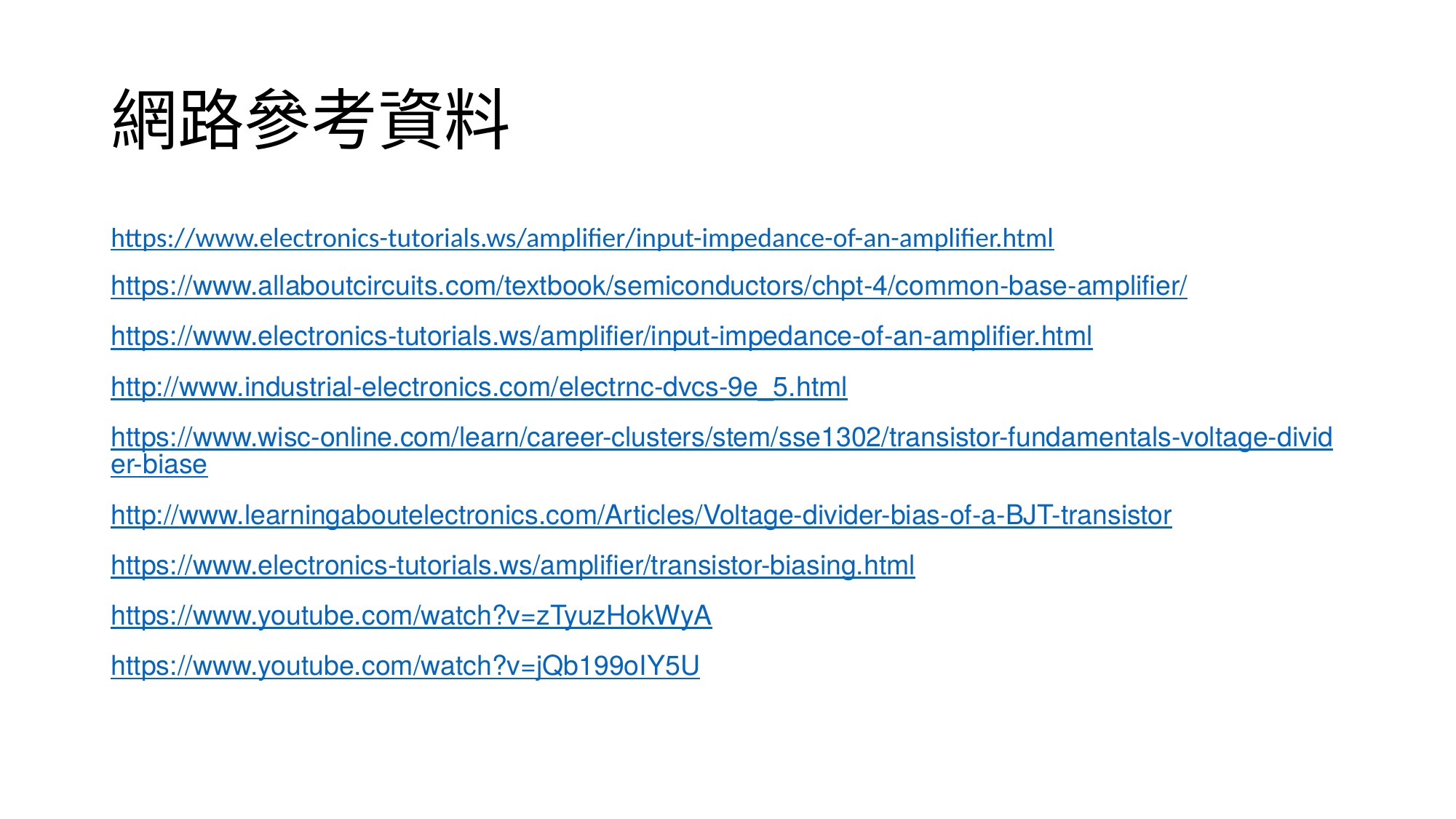

# 網路參考資料
https://www.electronics-tutorials.ws/amplifier/input-impedance-of-an-amplifier.html
https://www.allaboutcircuits.com/textbook/semiconductors/chpt-4/common-base-amplifier/
https://www.electronics-tutorials.ws/amplifier/input-impedance-of-an-amplifier.html
http://www.industrial-electronics.com/electrnc-dvcs-9e_5.html
https://www.wisc-online.com/learn/career-clusters/stem/sse1302/transistor-fundamentals-voltage-divider-biase
http://www.learningaboutelectronics.com/Articles/Voltage-divider-bias-of-a-BJT-transistor
https://www.electronics-tutorials.ws/amplifier/transistor-biasing.html
https://www.youtube.com/watch?v=zTyuzHokWyA
https://www.youtube.com/watch?v=jQb199oIY5U